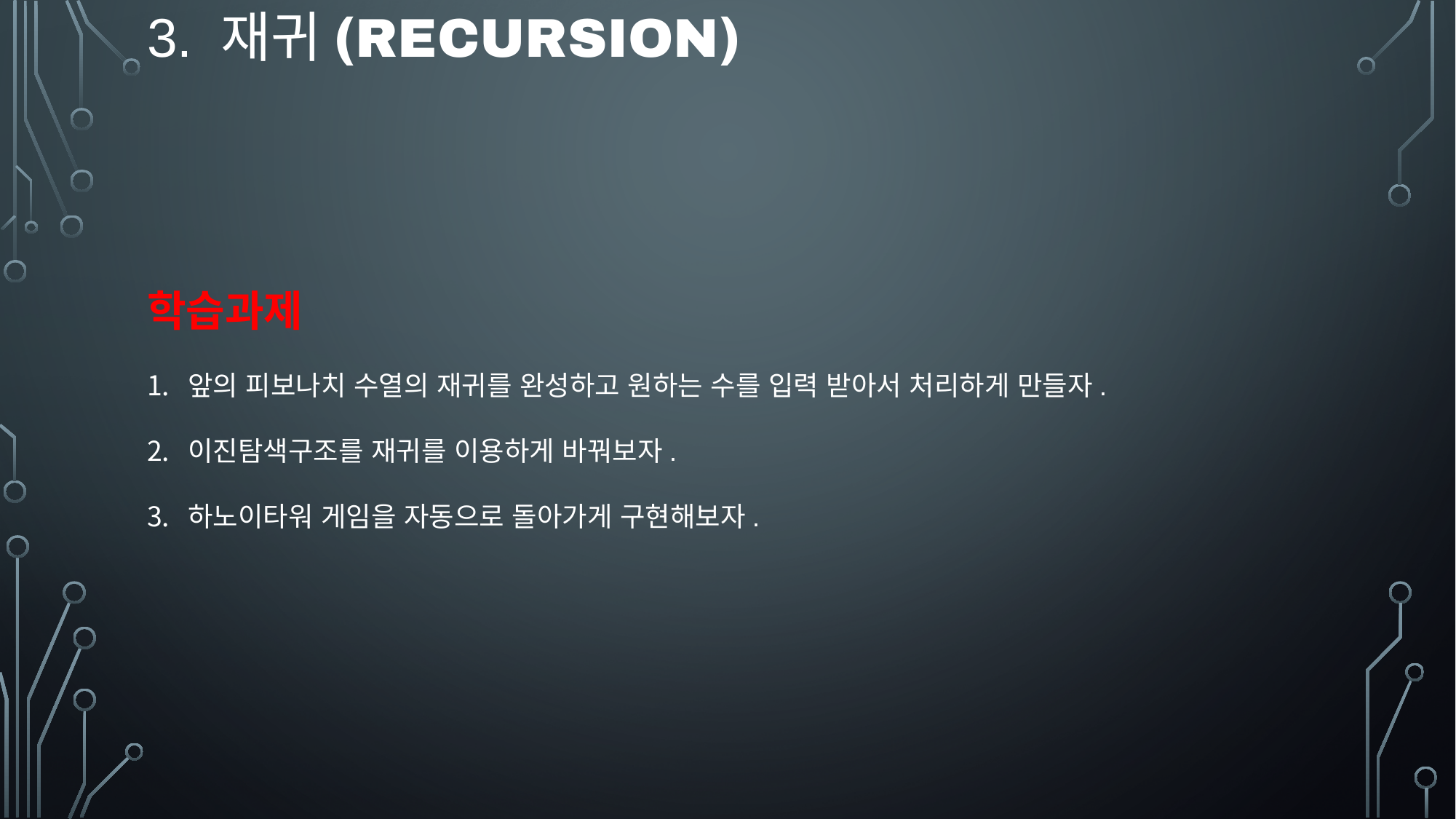

# 3. 재귀(Recursion)
학습과제

앞의 피보나치 수열의 재귀를 완성하고 원하는 수를 입력 받아서 처리하게 만들자.

이진탐색구조를 재귀를 이용하게 바꿔보자.

하노이타워 게임을 자동으로 돌아가게 구현해보자.